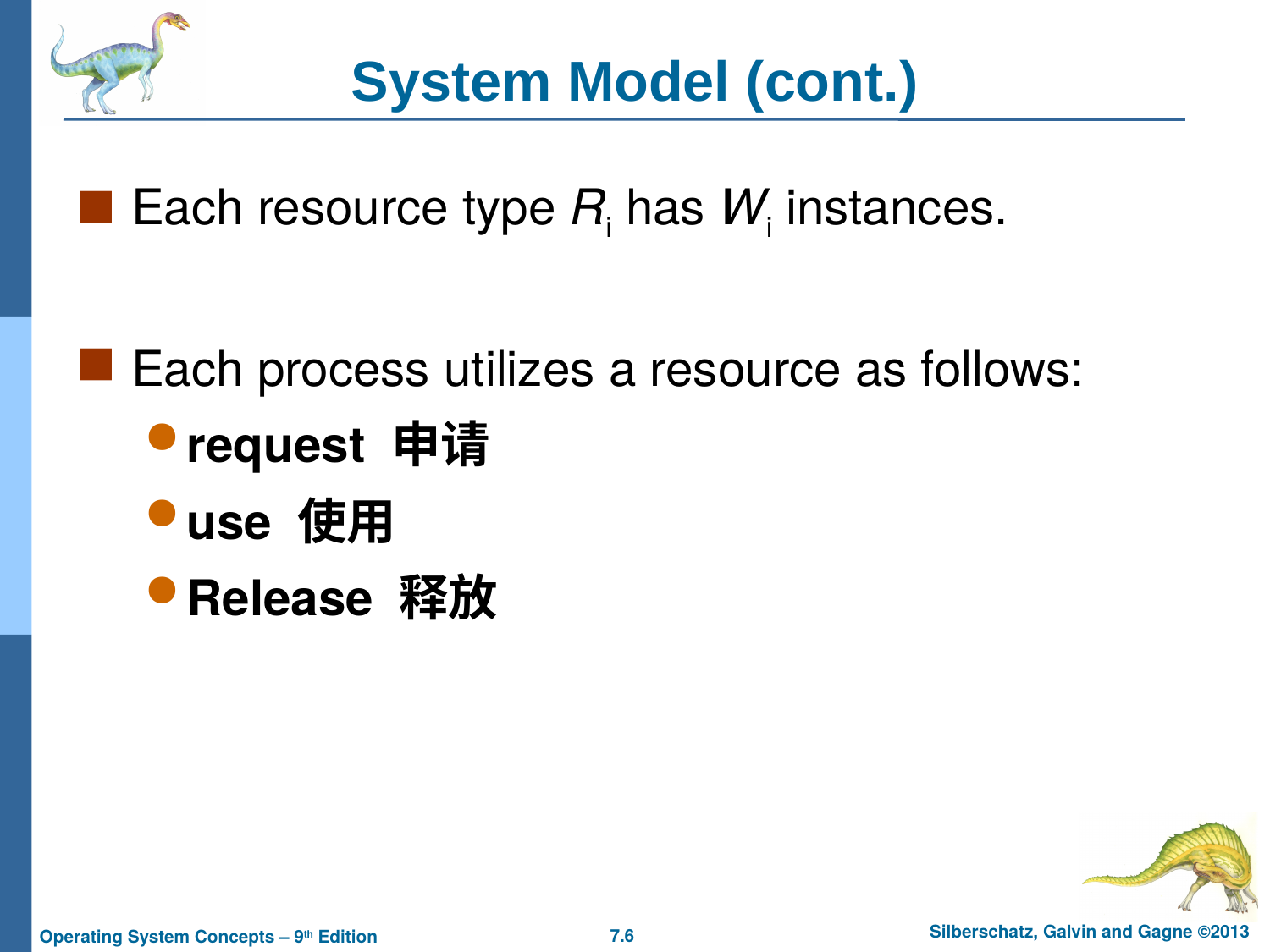

# System Model (cont.)
Each resource type Ri has Wi instances.

Each process utilizes a resource as follows:
request 申请
use 使用
Release 释放